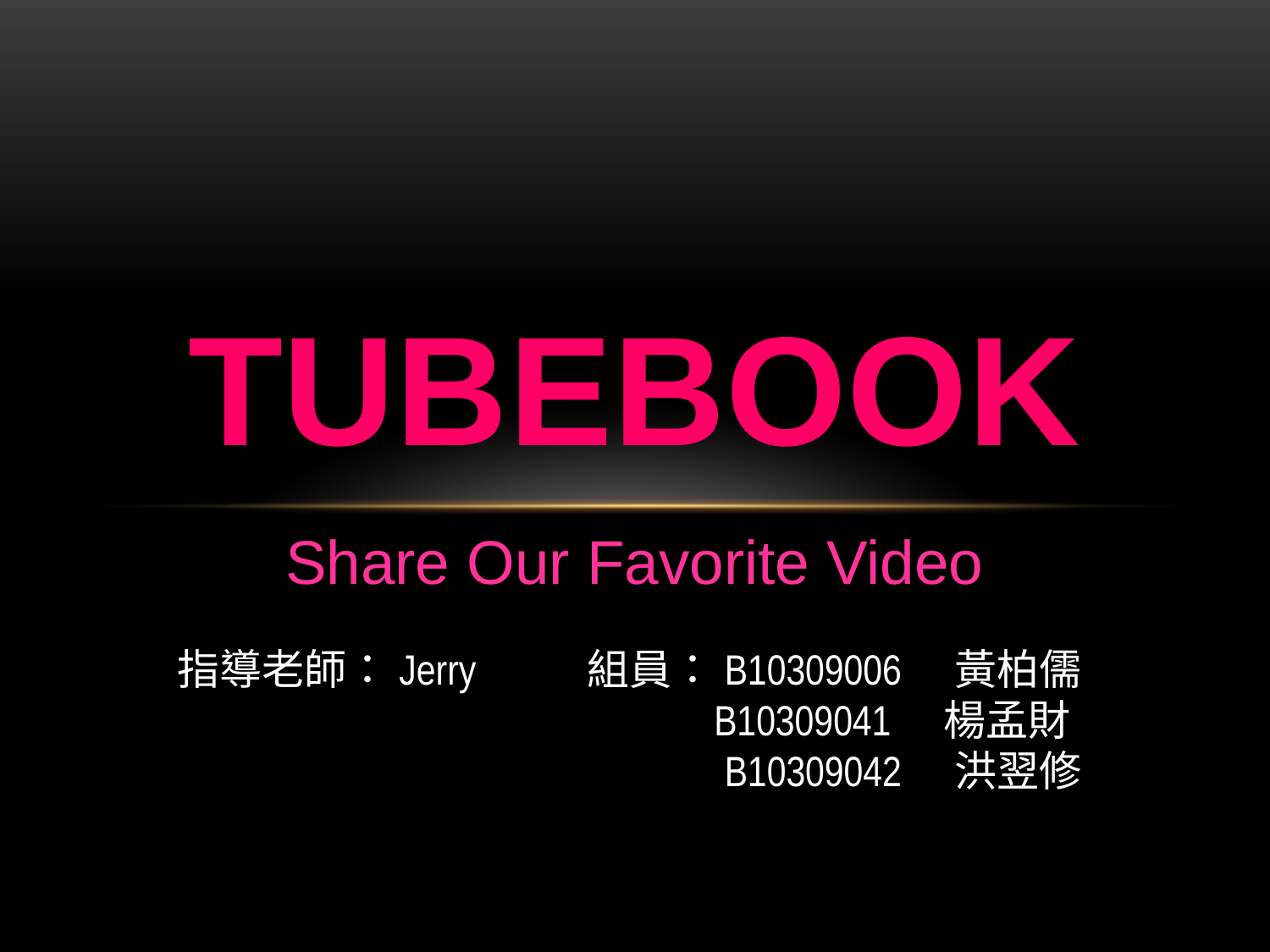

# TubeBook
Share Our Favorite Video
指導老師：Jerry
組員：B10309006　黃柏儒
             B10309041　楊孟財
　　　B10309042　洪翌修